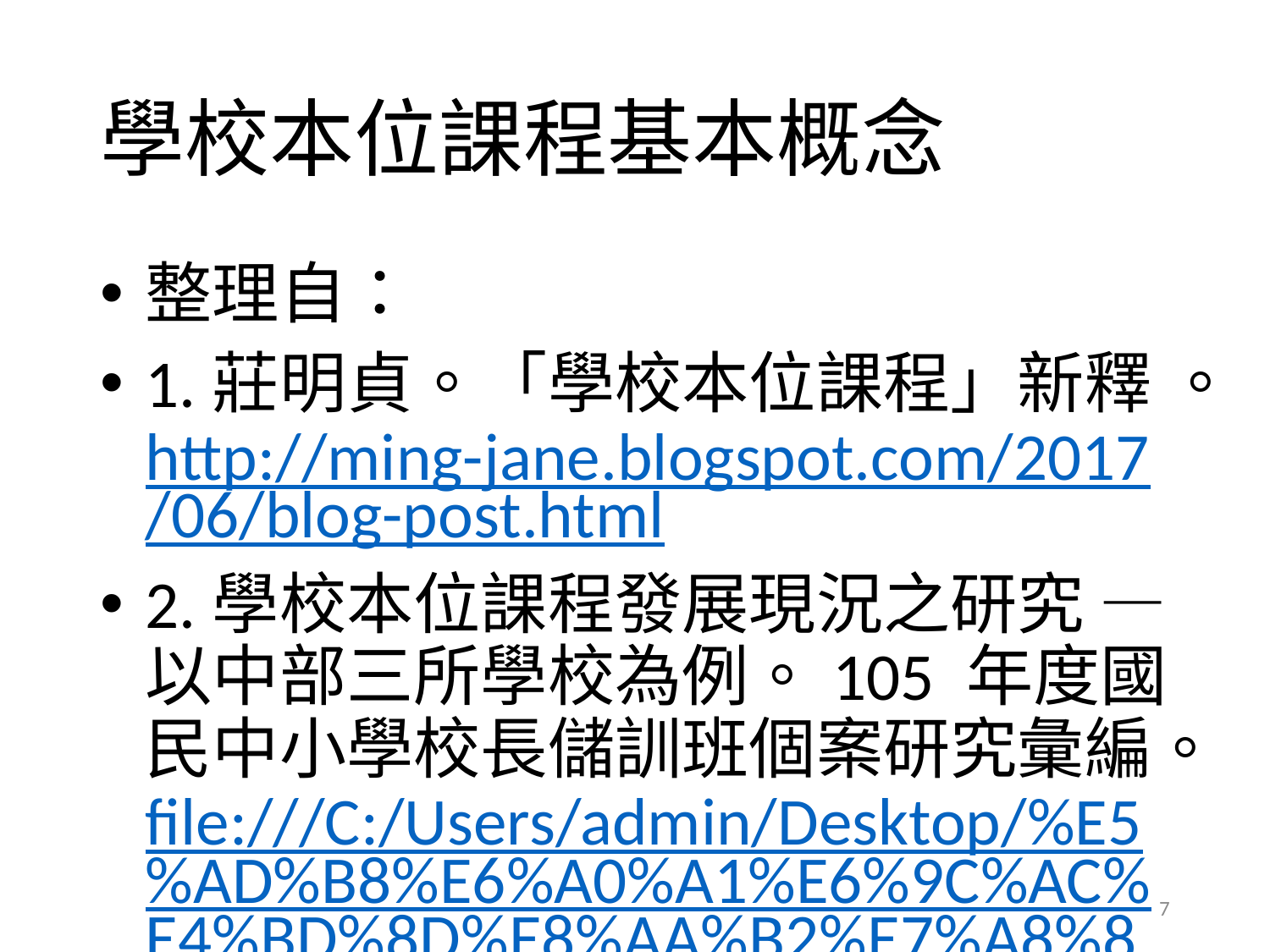

# 學校本位課程基本概念
整理自：
1.莊明貞。「學校本位課程」新釋 。http://ming-jane.blogspot.com/2017/06/blog-post.html
2.學校本位課程發展現況之研究 —以中部三所學校為例。105 年度國民中小學校長儲訓班個案研究彙編。file:///C:/Users/admin/Desktop/%E5%AD%B8%E6%A0%A1%E6%9C%AC%E4%BD%8D%E8%AA%B2%E7%A8%8B/%E5%AD%B8%E6%A0%A1%E6%9C%AC%E4%BD%8D%E8%AA%B2%E7%A8%8B%E5%9F%BA%E6%9C%AC%E6%A6%82%E5%BF%B5/%E5%AD%B8%E6%A0%A1%E6%9C%AC%E4%BD%8D%E8%AA%B2%E7%A8%8B1.pdf

7